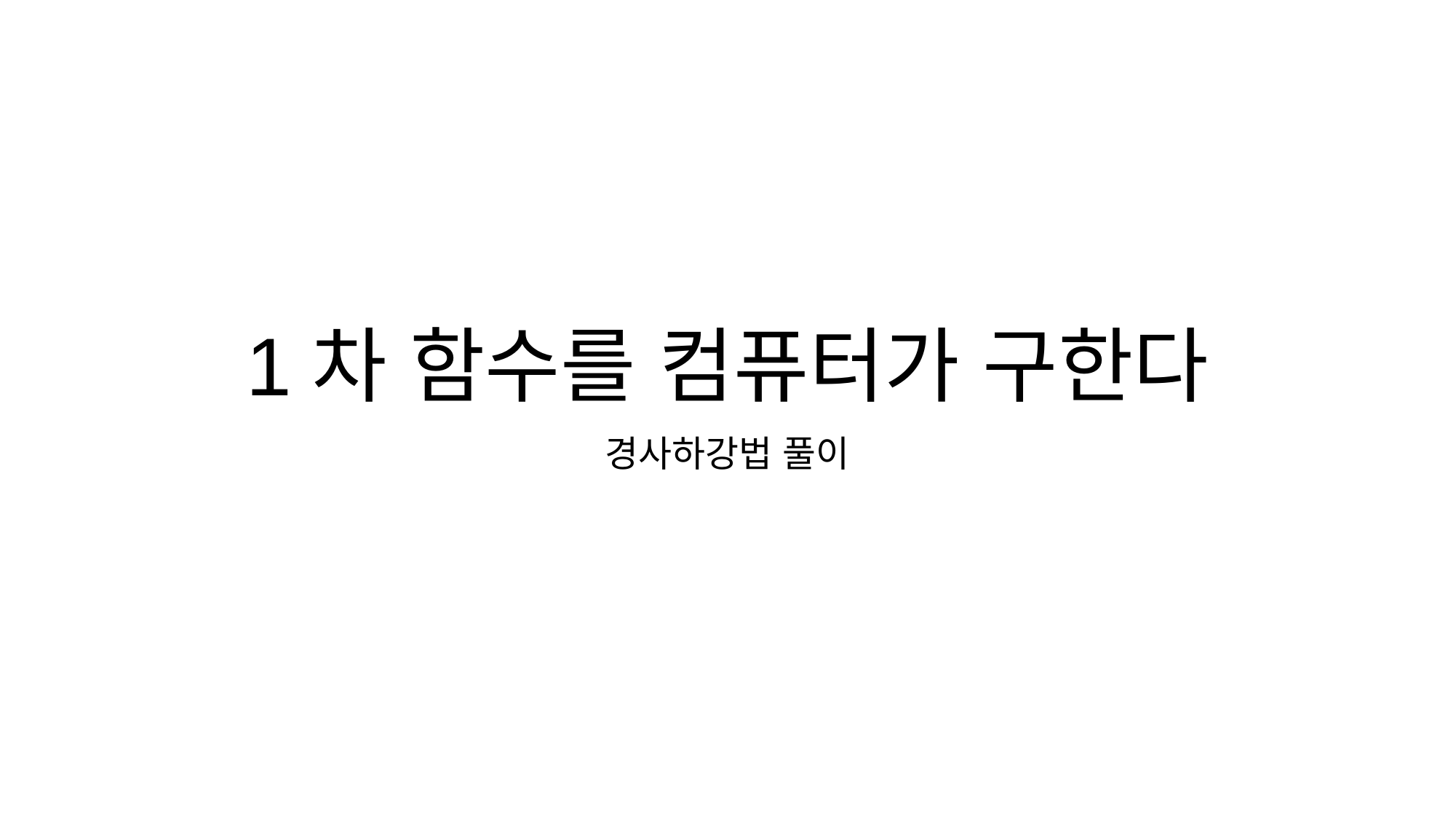

# 1차 함수를 컴퓨터가 구한다
경사하강법 풀이